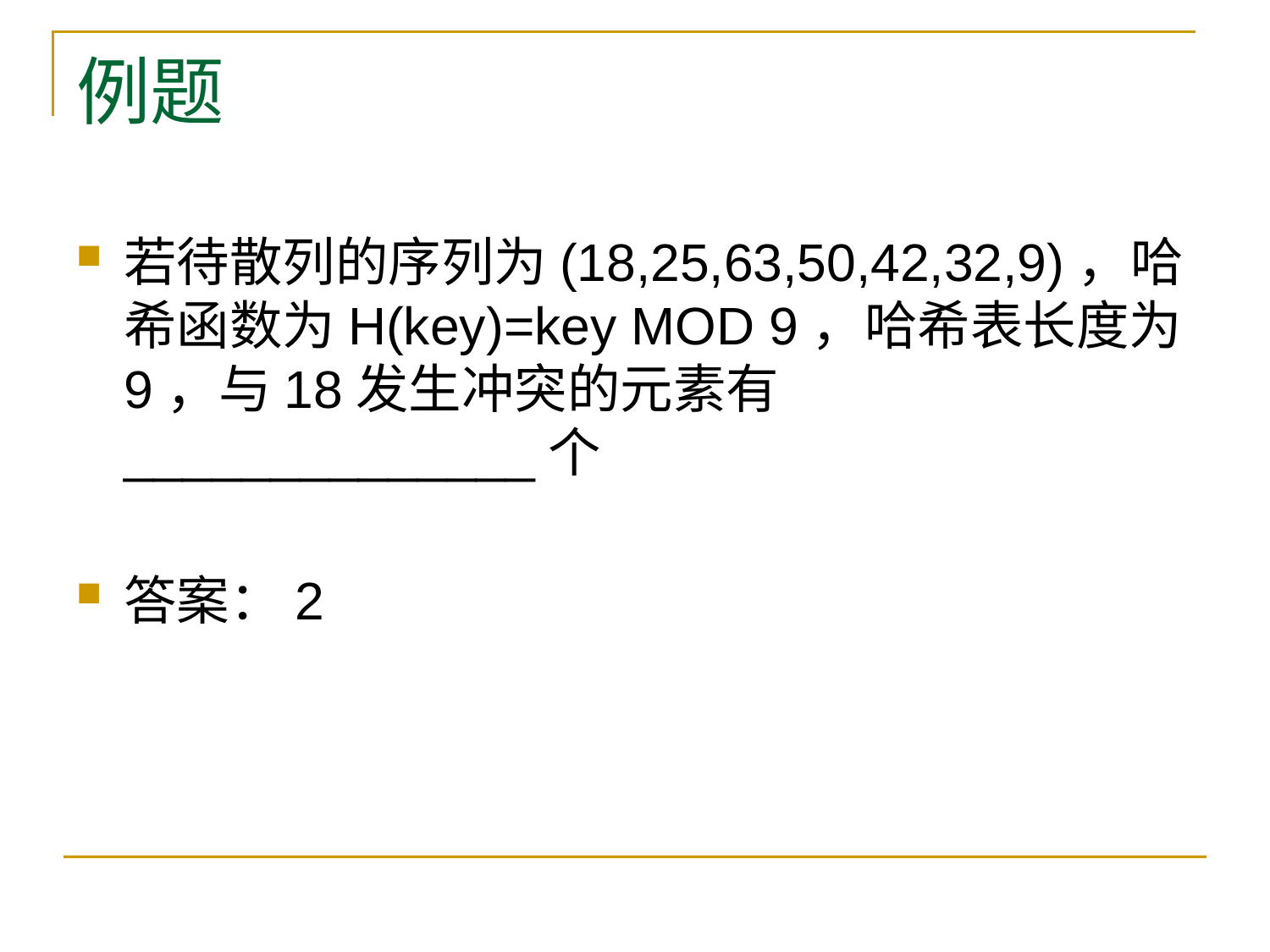

# 例题
若待散列的序列为(18,25,63,50,42,32,9)，哈希函数为H(key)=key MOD 9，哈希表长度为9，与18发生冲突的元素有______________个

答案：2